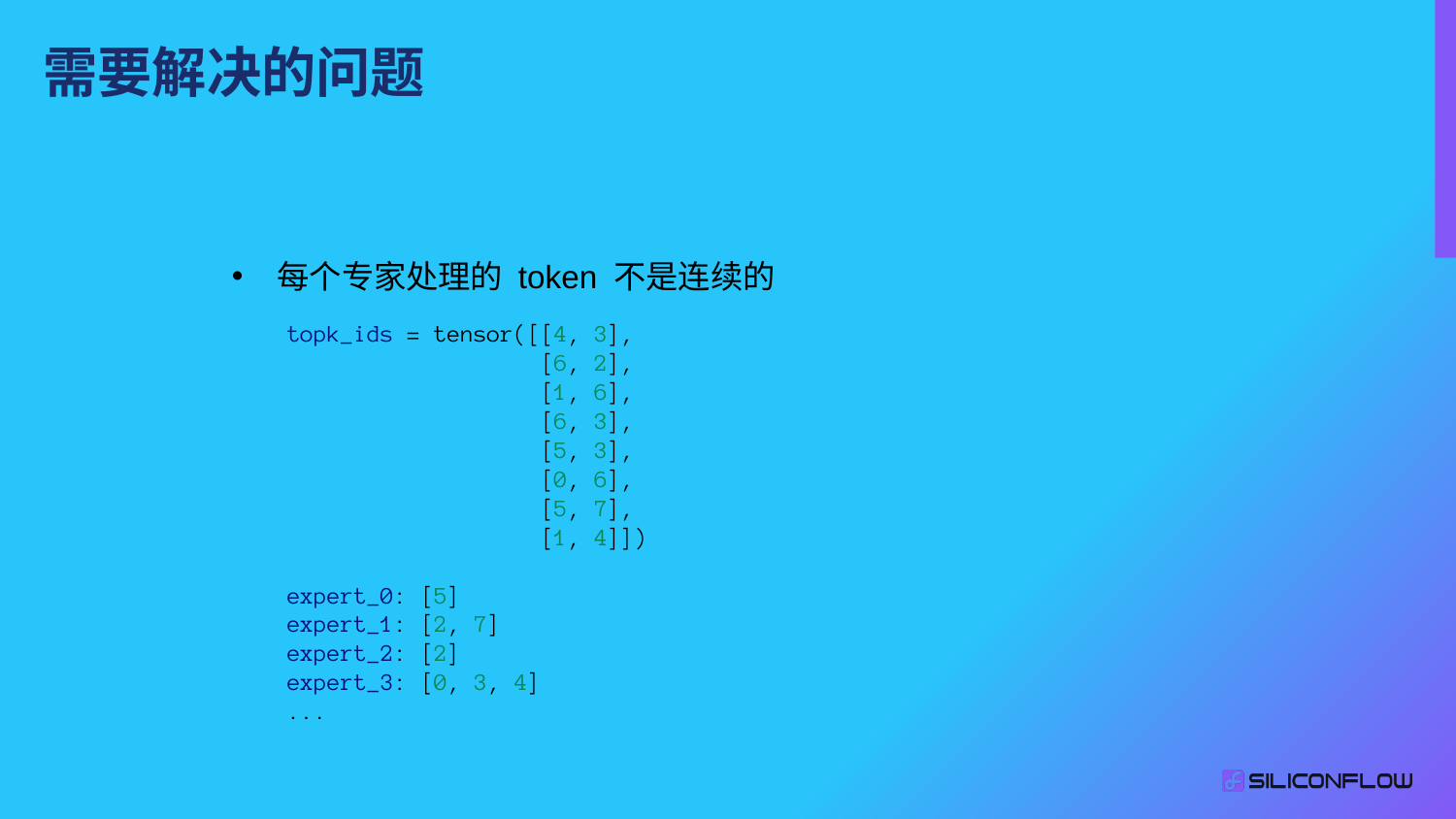

需要解决的问题
每个专家处理的 token 不是连续的
topk_ids = tensor([[4, 3],
                   [6, 2],
                   [1, 6],
                   [6, 3],
                   [5, 3],
                   [0, 6],
                   [5, 7],
                   [1, 4]])
expert_0: [5]
expert_1: [2, 7]
expert_2: [2]
expert_3: [0, 3, 4]
...